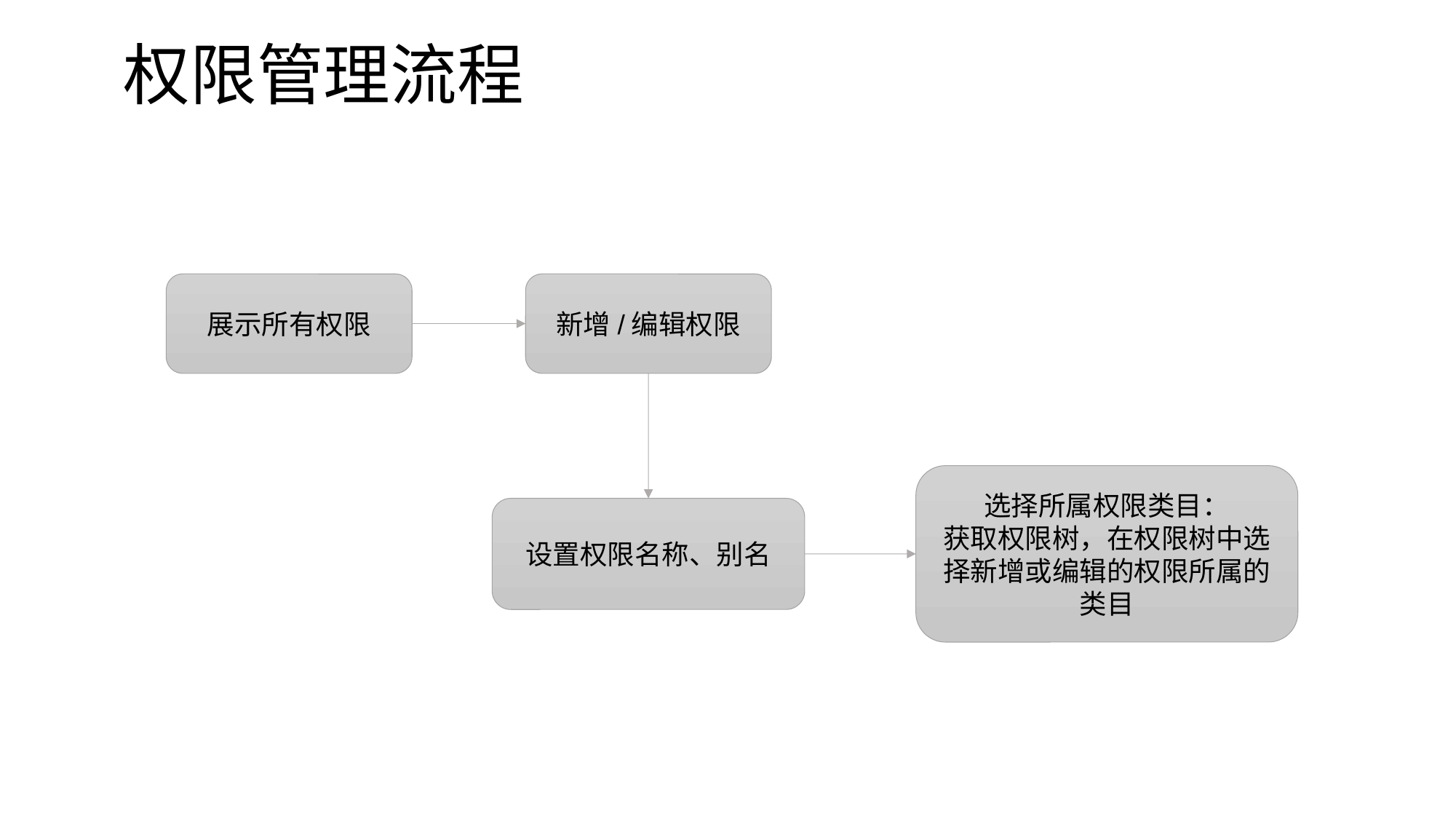

# 权限管理流程
展示所有权限
新增/编辑权限
选择所属权限类目：
获取权限树，在权限树中选择新增或编辑的权限所属的类目
设置权限名称、别名